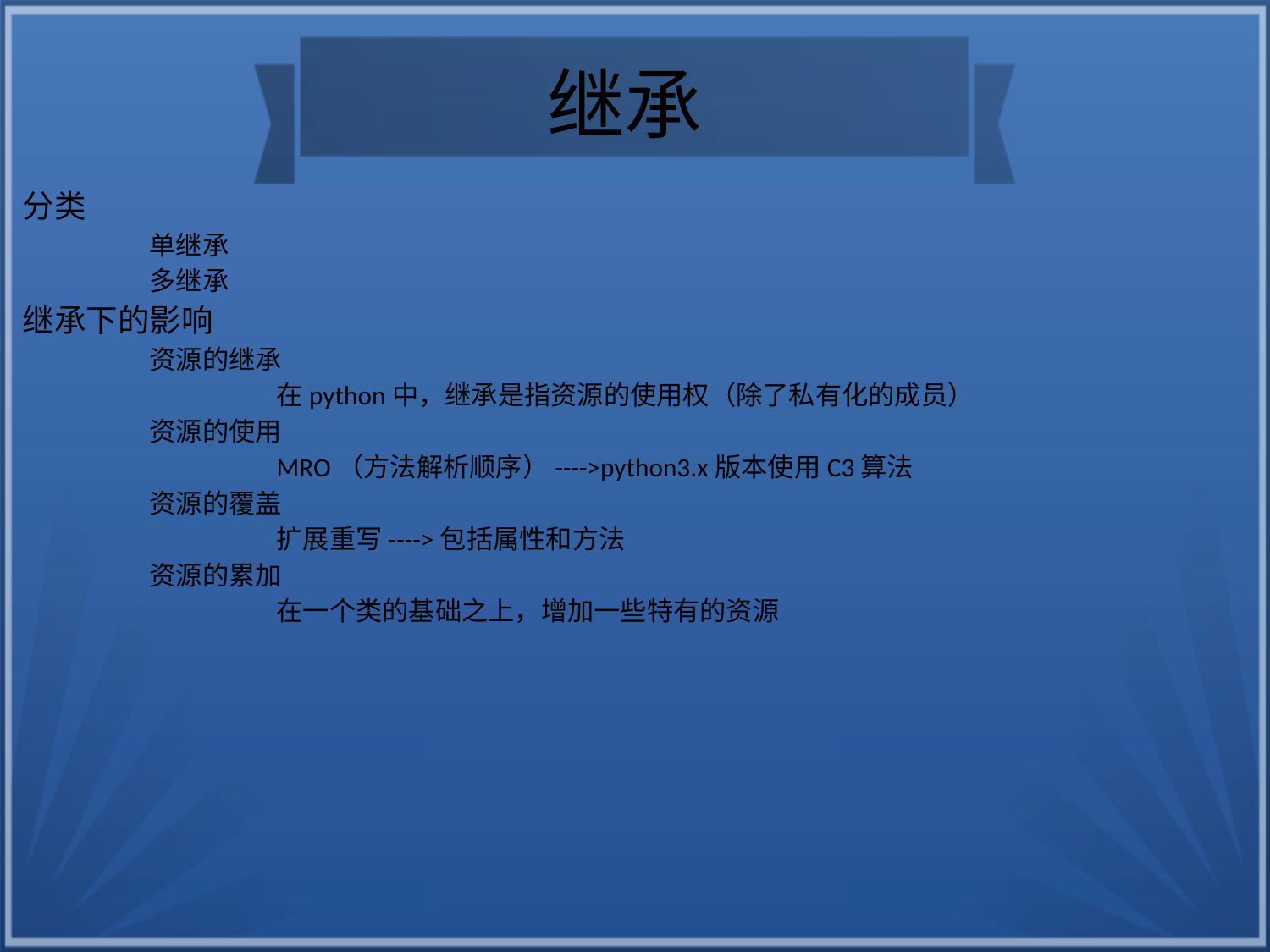

继承
分类
	单继承
	多继承
继承下的影响
	资源的继承
		在python中，继承是指资源的使用权（除了私有化的成员）
	资源的使用
		MRO（方法解析顺序）---->python3.x版本使用C3算法
	资源的覆盖
		扩展重写---->包括属性和方法
	资源的累加
		在一个类的基础之上，增加一些特有的资源